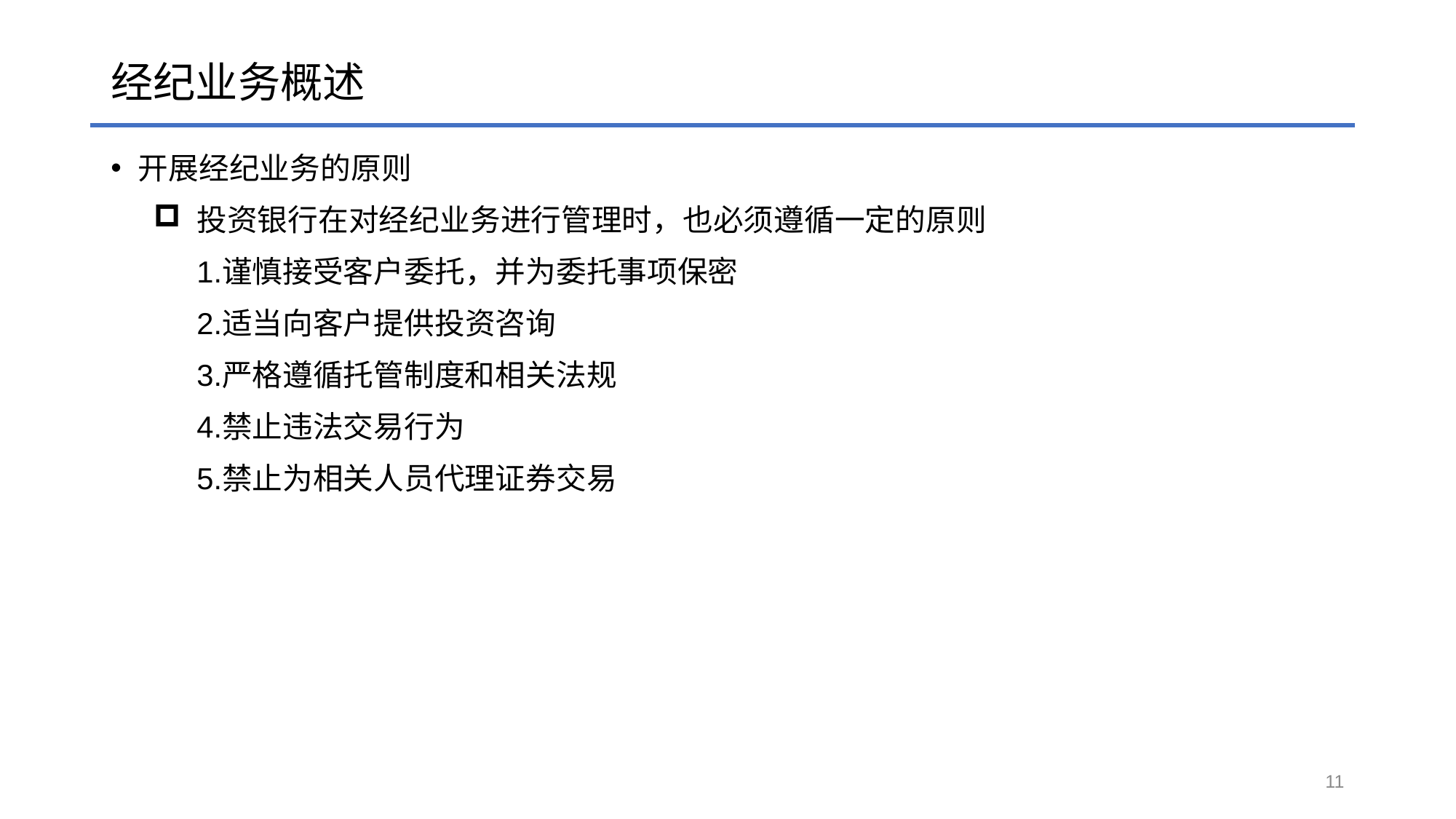

# 经纪业务概述
开展经纪业务的原则
投资银行在对经纪业务进行管理时，也必须遵循一定的原则
谨慎接受客户委托，并为委托事项保密
适当向客户提供投资咨询
严格遵循托管制度和相关法规
禁止违法交易行为
禁止为相关人员代理证券交易

11